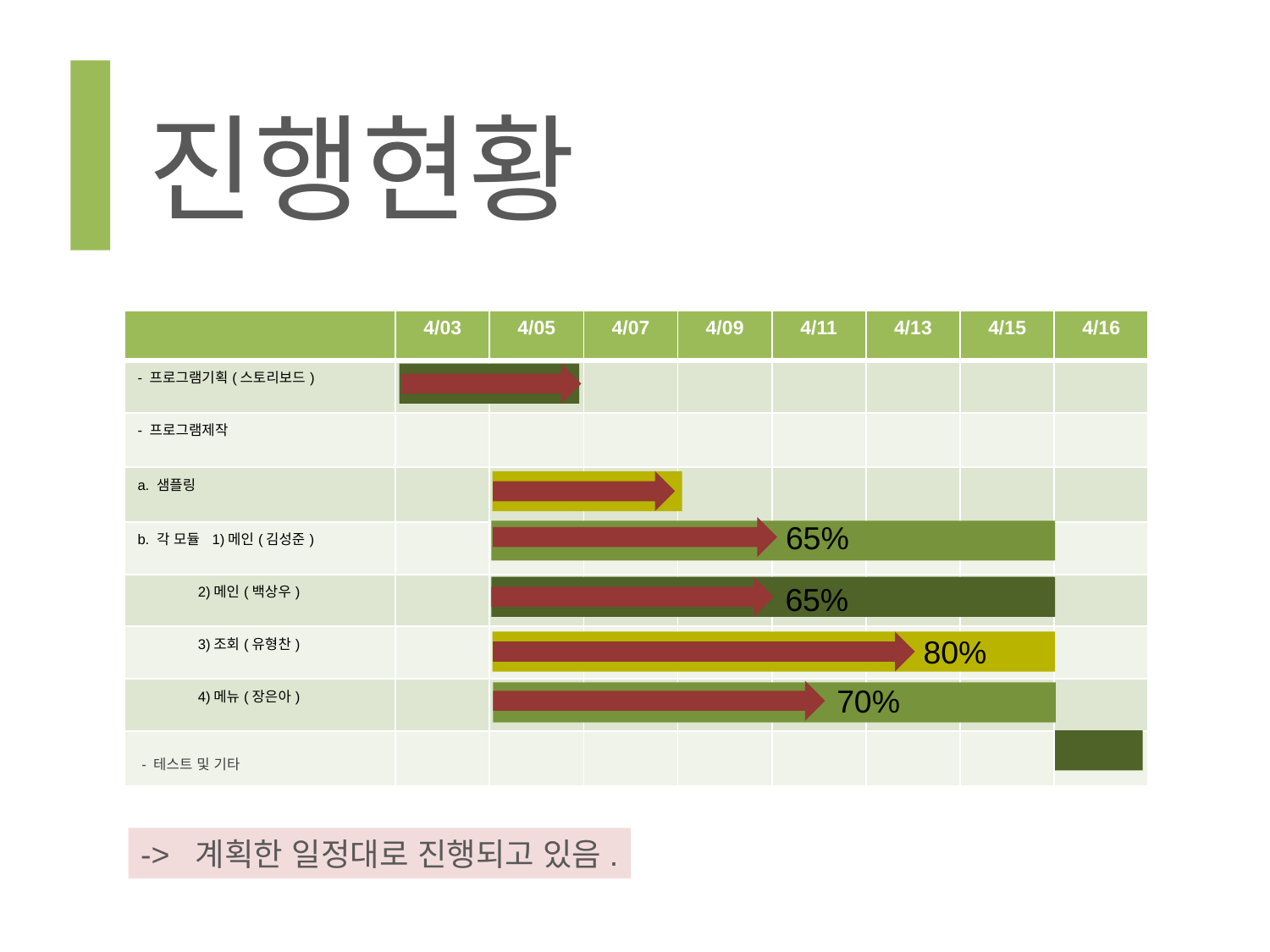

# 진행현황

|  | 4/03 | 4/05 | 4/07 | 4/09 | 4/11 | 4/13 | 4/15 | 4/16 |
| --- | --- | --- | --- | --- | --- | --- | --- | --- |
| - 프로그램기획(스토리보드) |  |  |  |  |  |  |  |  |
| - 프로그램제작 |  |  |  |  |  |  |  |  |
| a. 샘플링 |  |  |  |  |  |  |  |  |
| b. 각 모듈 1)메인(김성준) |  |  |  |  |  |  |  |  |
| 2)메인(백상우) |  |  |  |  |  |  |  |  |
| 3)조회(유형찬) |  |  |  |  |  |  |  |  |
| 4)메뉴(장은아) |  |  |  |  |  |  |  |  |
| - 테스트 및 기타 |  |  |  |  |  |  |  |  |

65%

65%

80%

70%

->  계획한 일정대로 진행되고 있음.